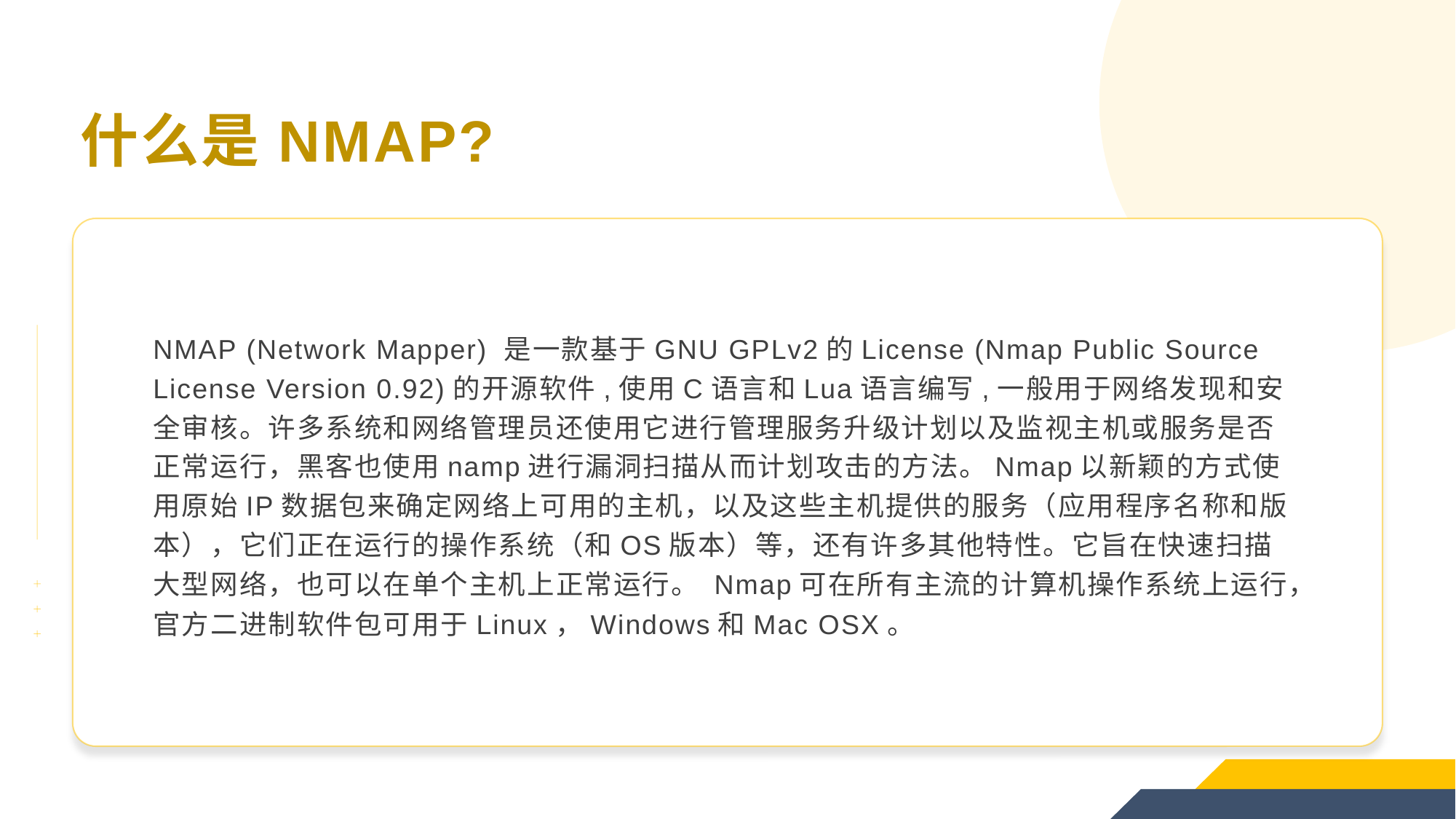

什么是NMAP?

NMAP (Network Mapper) 是一款基于GNU GPLv2的License (Nmap Public Source License Version 0.92)的开源软件,使用C语言和Lua语言编写,一般用于网络发现和安全审核。许多系统和网络管理员还使用它进行管理服务升级计划以及监视主机或服务是否正常运行，黑客也使用namp进行漏洞扫描从而计划攻击的方法。Nmap以新颖的方式使用原始IP数据包来确定网络上可用的主机，以及这些主机提供的服务（应用程序名称和版本），它们正在运行的操作系统（和OS版本）等，还有许多其他特性。它旨在快速扫描大型网络，也可以在单个主机上正常运行。 Nmap可在所有主流的计算机操作系统上运行，官方二进制软件包可用于Linux，Windows和Mac OSX。